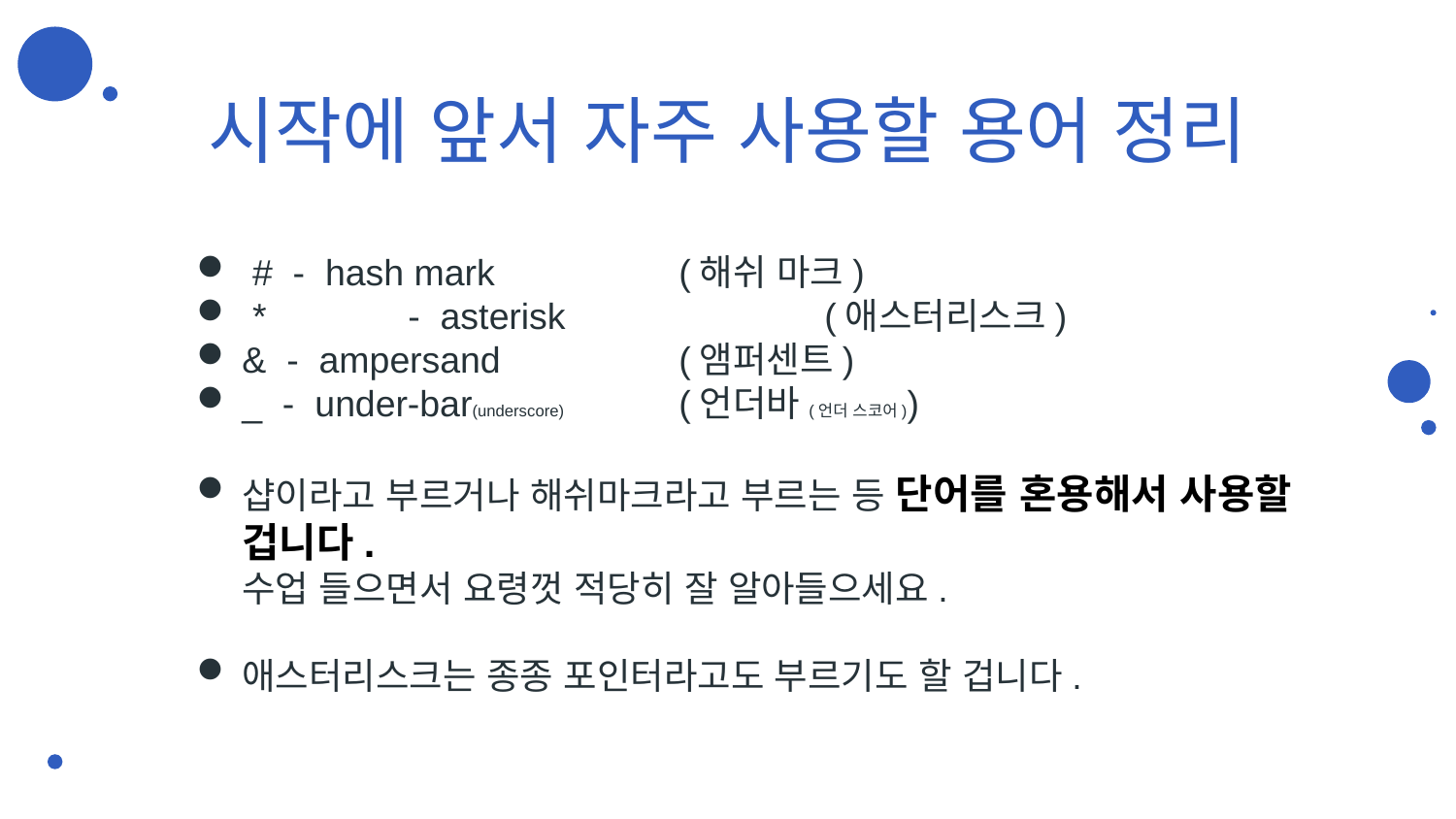

# 시작에 앞서 자주 사용할 용어 정리
 #  -  hash mark		(해쉬 마크)
 *	  -  asterisk 		(애스터리스크)
&  -  ampersand 		(앰퍼센트)
_  -  under-bar(underscore)	(언더바(언더 스코어))

샵이라고 부르거나 해쉬마크라고 부르는 등 단어를 혼용해서 사용할 겁니다.
수업 들으면서 요령껏 적당히 잘 알아들으세요.

애스터리스크는 종종 포인터라고도 부르기도 할 겁니다.